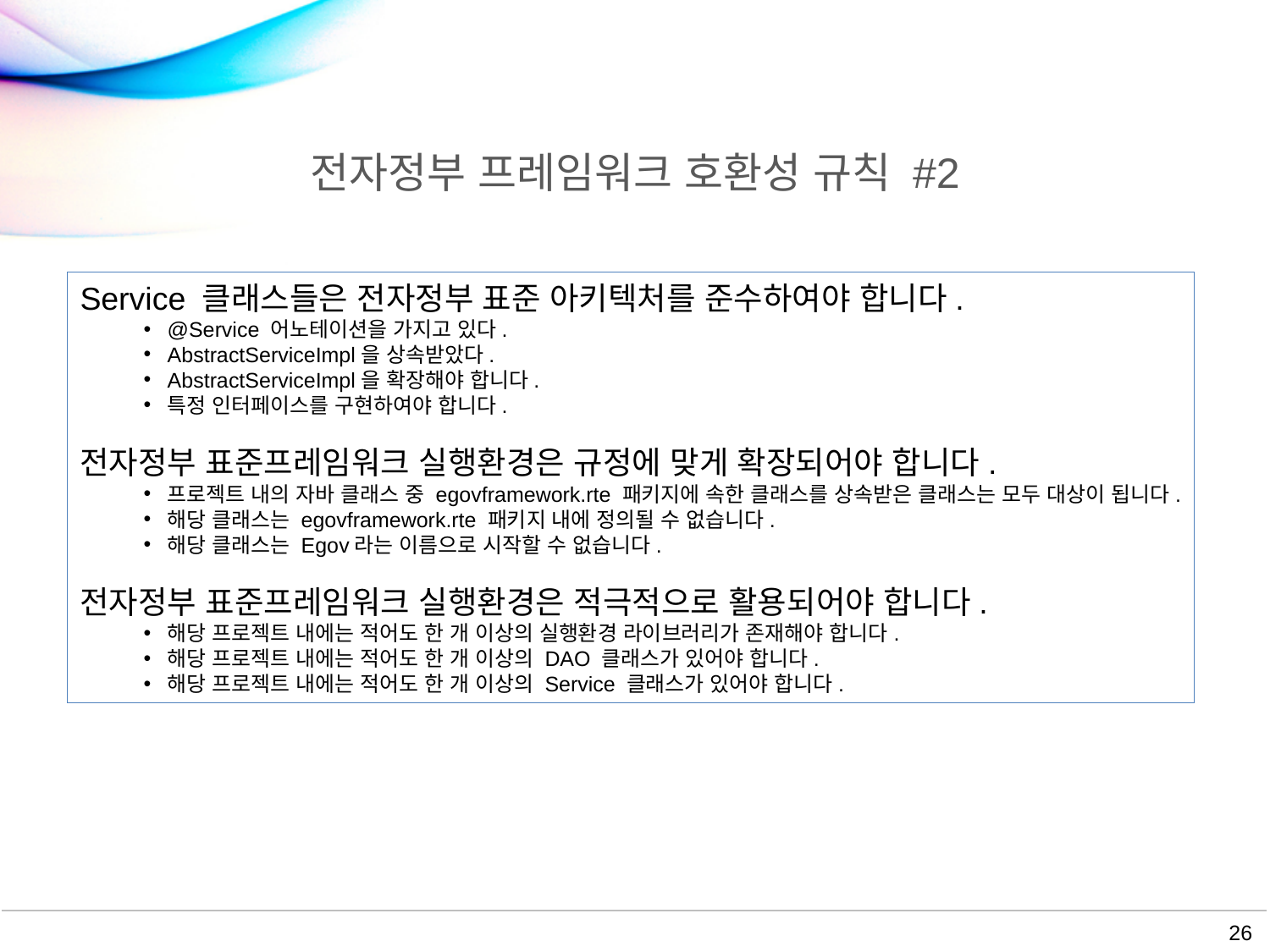

# 전자정부 프레임워크 호환성 규칙 #2
Service 클래스들은 전자정부 표준 아키텍처를 준수하여야 합니다.
@Service 어노테이션을 가지고 있다.
AbstractServiceImpl을 상속받았다.
AbstractServiceImpl을 확장해야 합니다.
특정 인터페이스를 구현하여야 합니다.

전자정부 표준프레임워크 실행환경은 규정에 맞게 확장되어야 합니다.
프로젝트 내의 자바 클래스 중 egovframework.rte 패키지에 속한 클래스를 상속받은 클래스는 모두 대상이 됩니다.
해당 클래스는 egovframework.rte 패키지 내에 정의될 수 없습니다.
해당 클래스는 Egov라는 이름으로 시작할 수 없습니다.

전자정부 표준프레임워크 실행환경은 적극적으로 활용되어야 합니다.
해당 프로젝트 내에는 적어도 한 개 이상의 실행환경 라이브러리가 존재해야 합니다.
해당 프로젝트 내에는 적어도 한 개 이상의 DAO 클래스가 있어야 합니다.
해당 프로젝트 내에는 적어도 한 개 이상의 Service 클래스가 있어야 합니다.
26